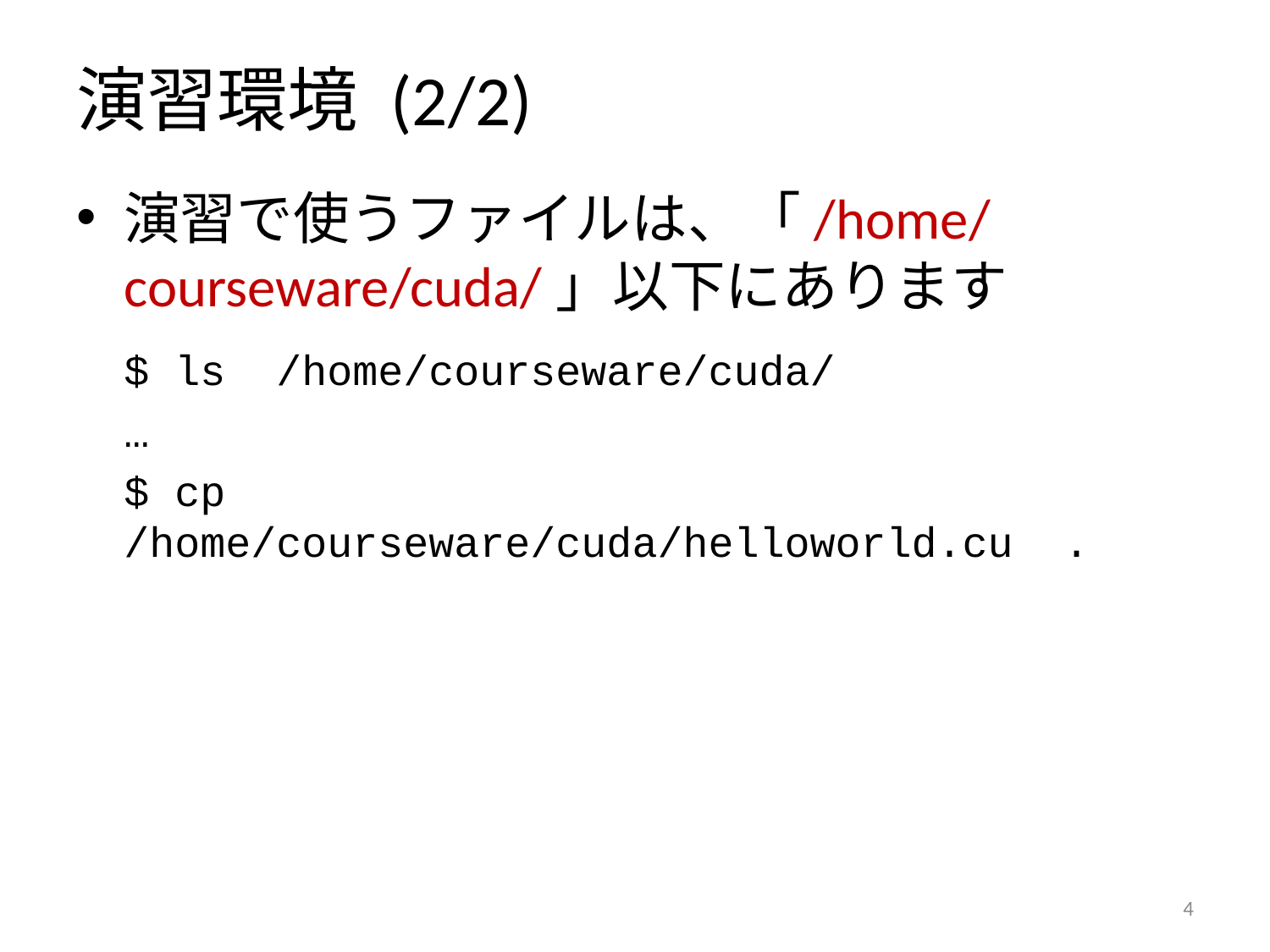

# 演習環境 (2/2)
演習で使うファイルは、「/home/courseware/cuda/」以下にあります
	$ ls  /home/courseware/cuda/
	…
	$ cp /home/courseware/cuda/helloworld.cu  .
4